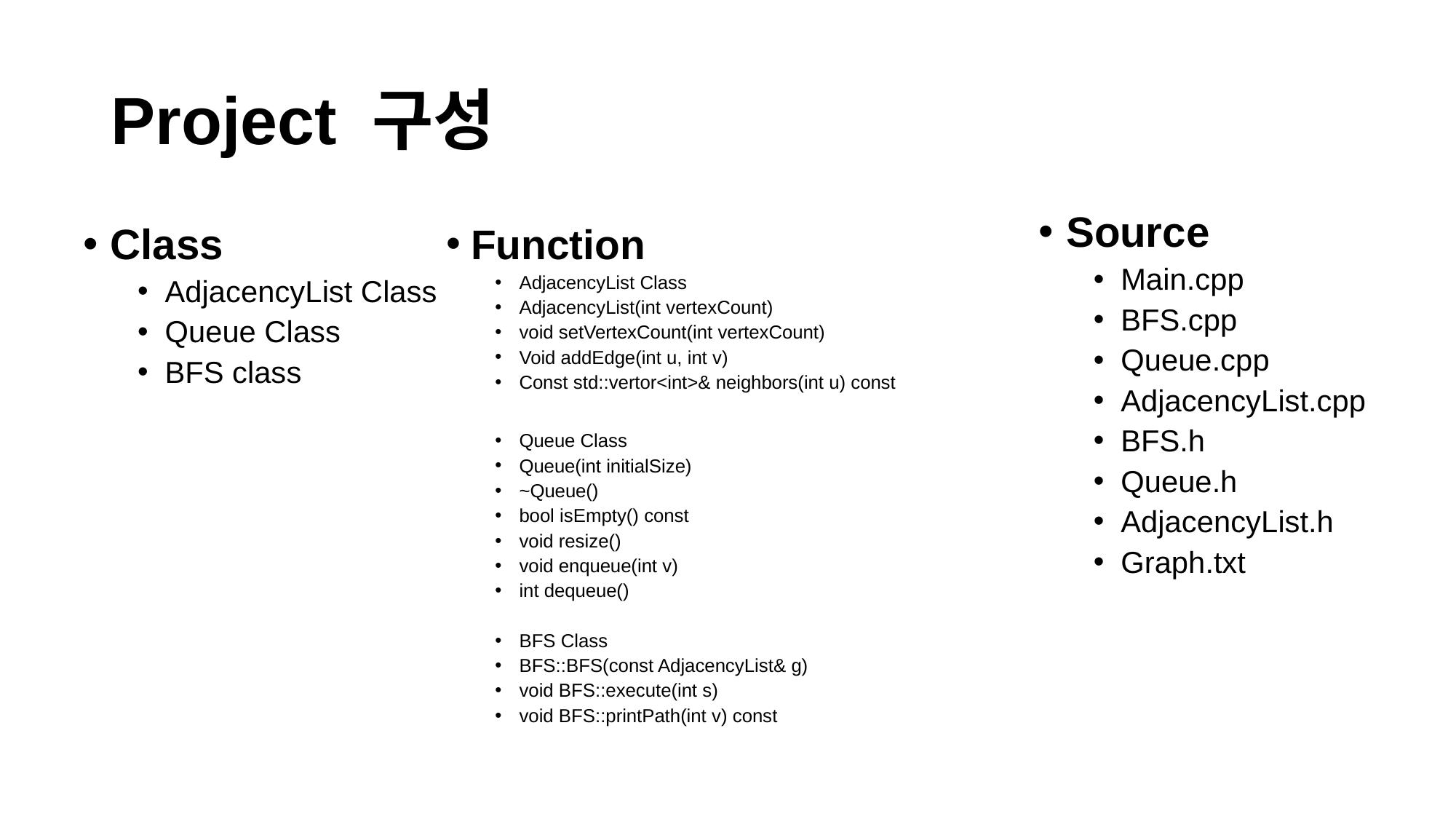

# Project 구성
Source
Main.cpp
BFS.cpp
Queue.cpp
AdjacencyList.cpp
BFS.h
Queue.h
AdjacencyList.h
Graph.txt

Class
AdjacencyList Class
Queue Class
BFS class
Function
AdjacencyList Class
AdjacencyList(int vertexCount)
void setVertexCount(int vertexCount)
Void addEdge(int u, int v)
Const std::vertor<int>& neighbors(int u) const

Queue Class
Queue(int initialSize)
~Queue()
bool isEmpty() const
void resize()
void enqueue(int v)
int dequeue()

BFS Class
BFS::BFS(const AdjacencyList& g)
void BFS::execute(int s)
void BFS::printPath(int v) const